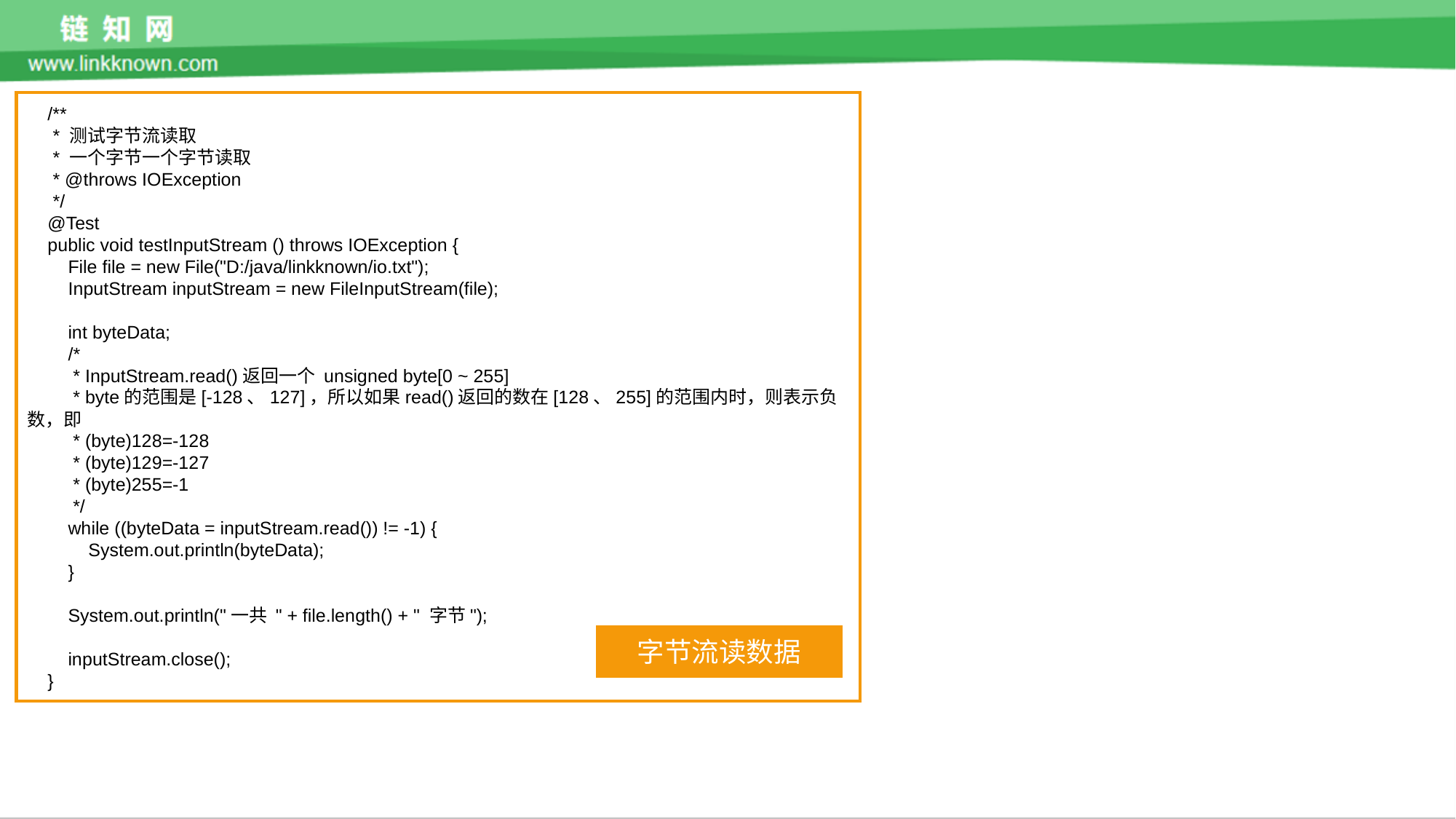

/**
     * 测试字节流读取
     * 一个字节一个字节读取
     * @throws IOException
     */
    @Test
    public void testInputStream () throws IOException {
        File file = new File("D:/java/linkknown/io.txt");
        InputStream inputStream = new FileInputStream(file);

        int byteData;
        /*
         * InputStream.read()返回一个 unsigned byte[0 ~ 255]
         * byte的范围是[-128、127]，所以如果read()返回的数在[128、255]的范围内时，则表示负数，即
         * (byte)128=-128
         * (byte)129=-127
         * (byte)255=-1
         */
        while ((byteData = inputStream.read()) != -1) {
            System.out.println(byteData);
        }

        System.out.println("一共 " + file.length() + " 字节");

        inputStream.close();
    }
字节流读数据